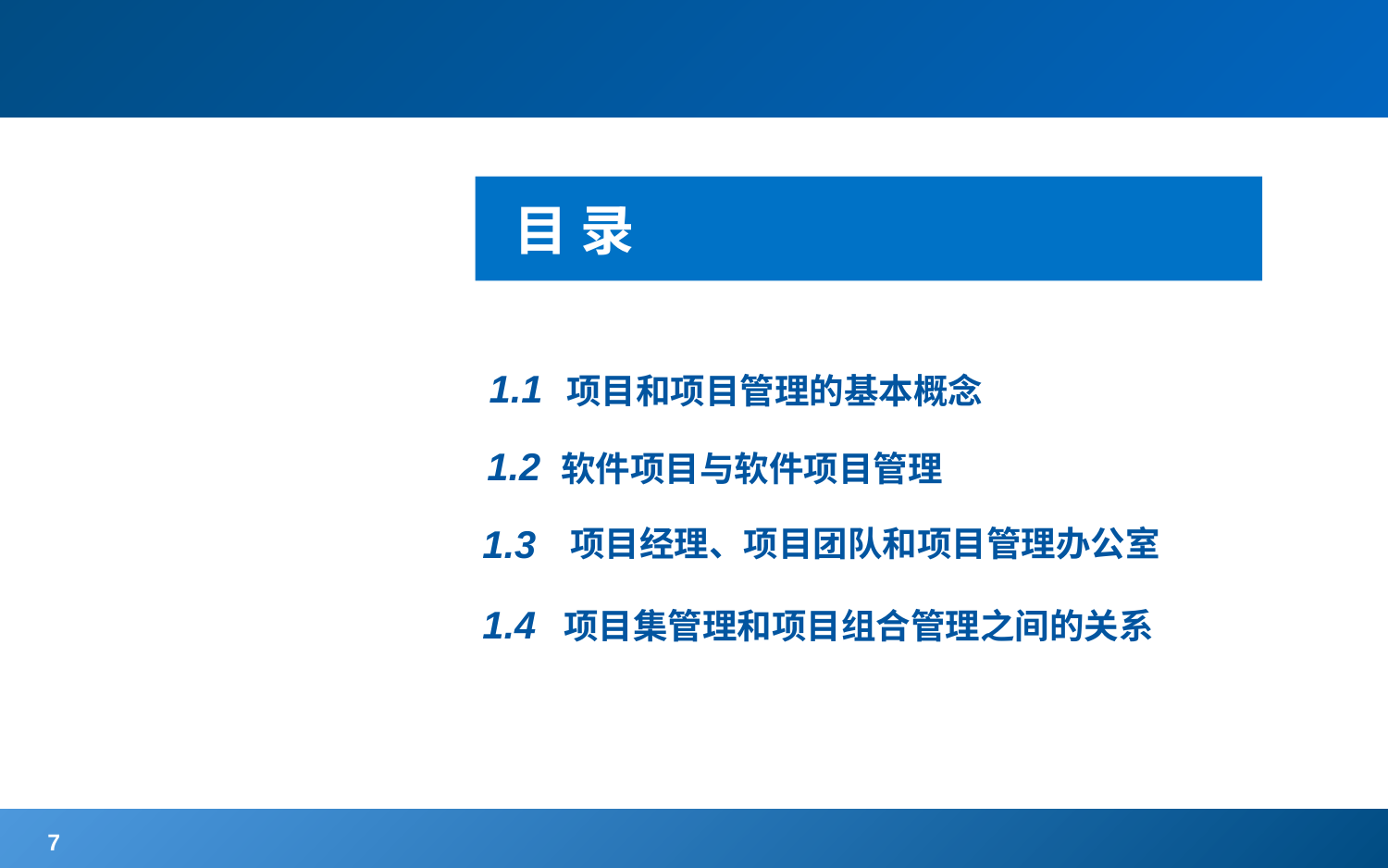

目 录
1.1
项目和项目管理的基本概念
1.2
软件项目与软件项目管理
1.3
 项目经理、项目团队和项目管理办公室
1.4
项目集管理和项目组合管理之间的关系